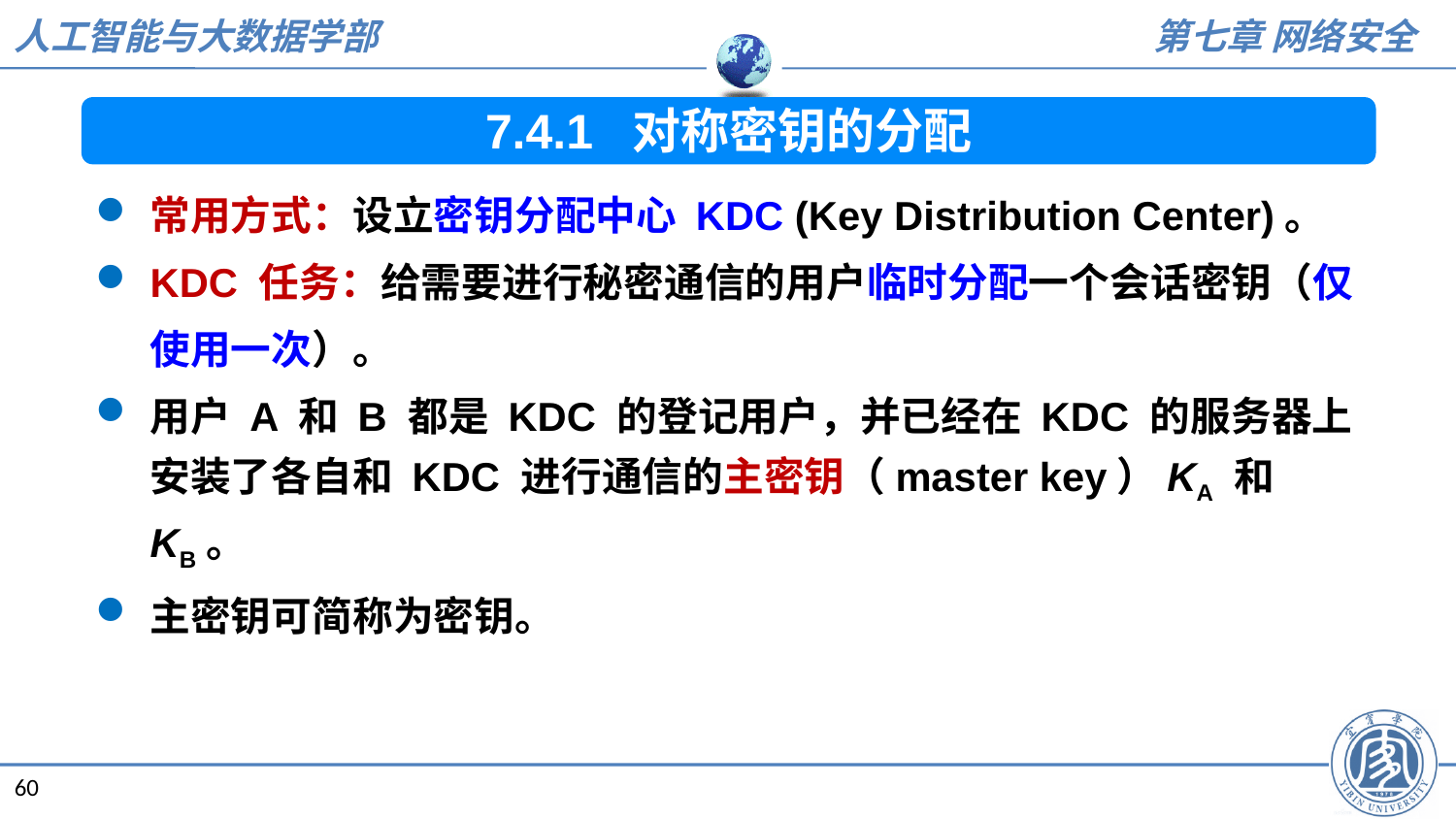

7.4.1  对称密钥的分配

常用方式：设立密钥分配中心 KDC (Key Distribution Center)。
KDC 任务：给需要进行秘密通信的用户临时分配一个会话密钥（仅使用一次）。
用户 A 和 B 都是 KDC 的登记用户，并已经在 KDC 的服务器上安装了各自和 KDC 进行通信的主密钥（master key）KA 和 KB。
主密钥可简称为密钥。
60